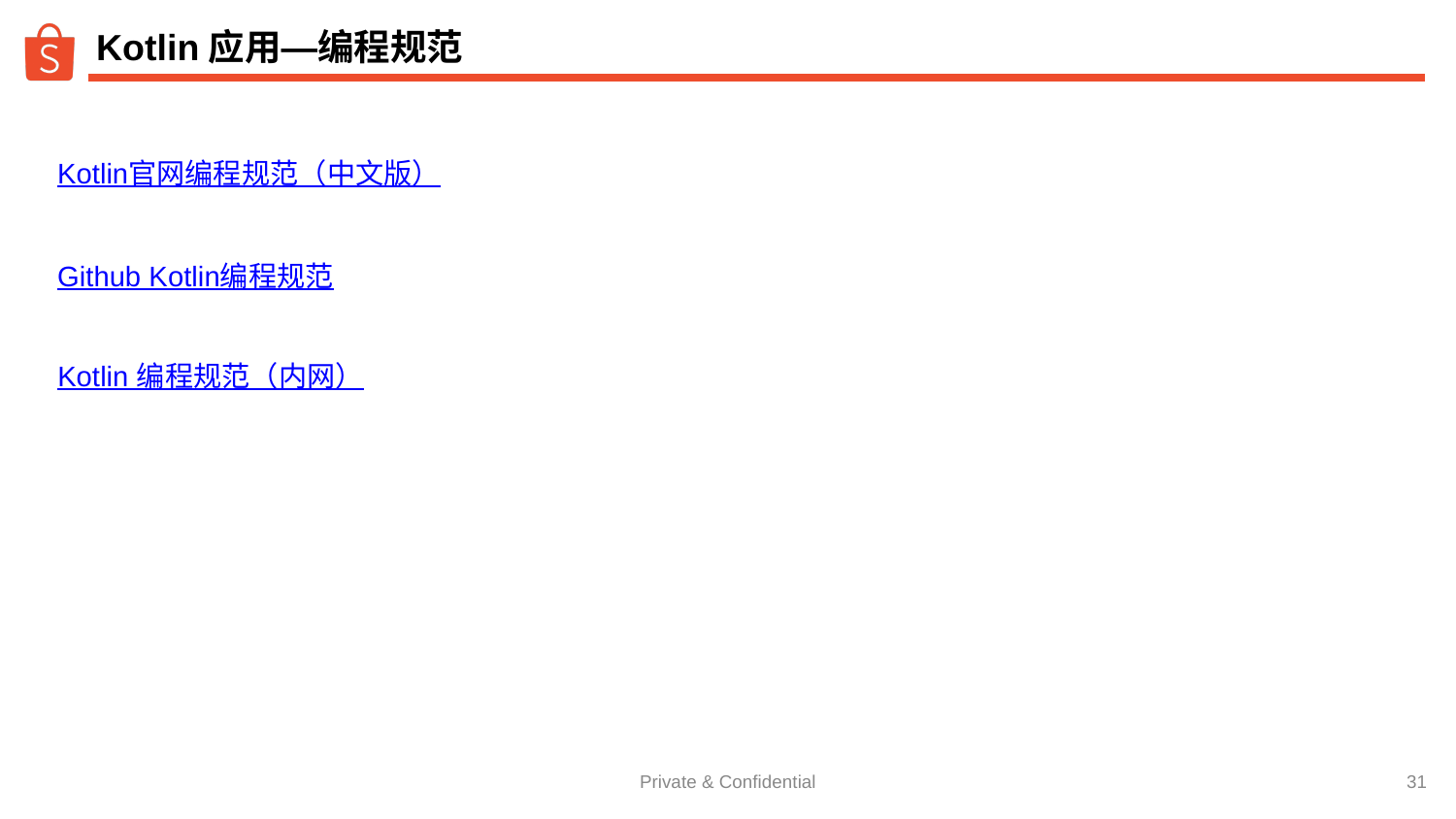

# Kotlin应用—编程规范
Kotlin官网编程规范（中文版）
Github Kotlin编程规范
Kotlin 编程规范（内网）

31